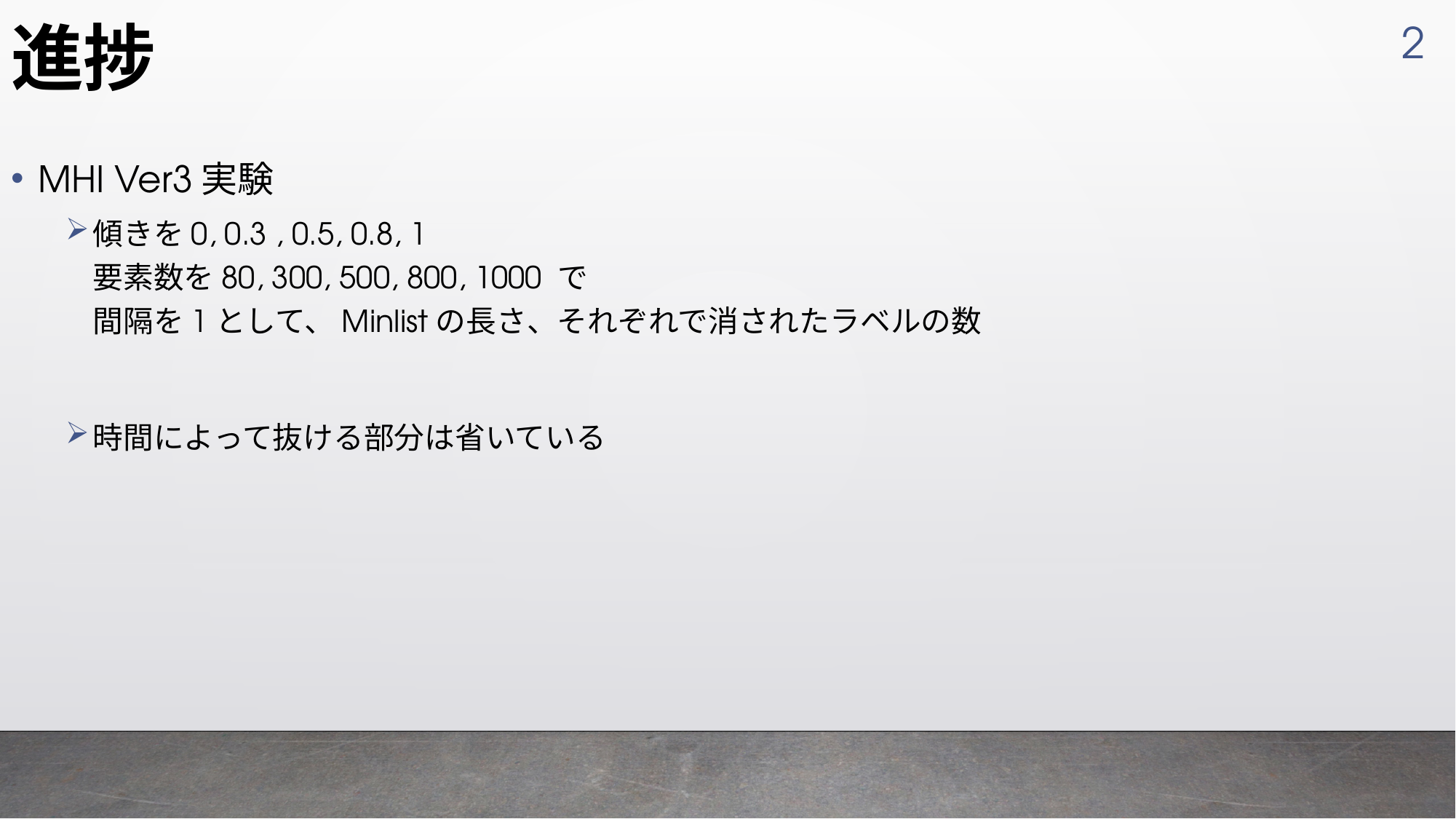

2
# 進捗
MHI Ver3実験
傾きを0, 0.3 , 0.5, 0.8, 1
要素数を80, 300, 500, 800, 1000 で
間隔を1として、Minlistの長さ、それぞれで消されたラベルの数

時間によって抜ける部分は省いている